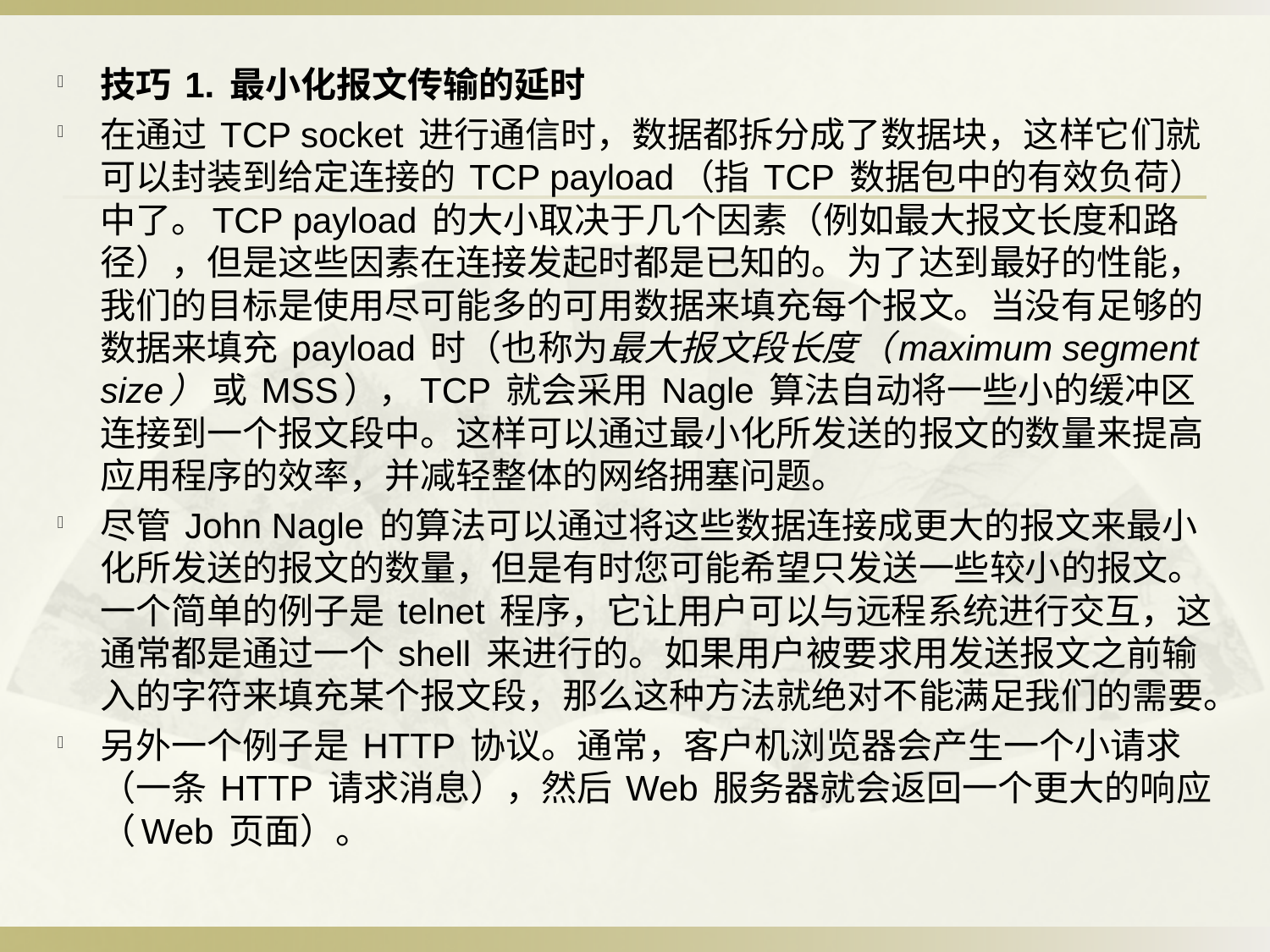

技巧 1. 最小化报文传输的延时
在通过 TCP socket 进行通信时，数据都拆分成了数据块，这样它们就可以封装到给定连接的 TCP payload（指 TCP 数据包中的有效负荷）中了。TCP payload 的大小取决于几个因素（例如最大报文长度和路径），但是这些因素在连接发起时都是已知的。为了达到最好的性能，我们的目标是使用尽可能多的可用数据来填充每个报文。当没有足够的数据来填充 payload 时（也称为最大报文段长度（maximum segment size） 或 MSS），TCP 就会采用 Nagle 算法自动将一些小的缓冲区连接到一个报文段中。这样可以通过最小化所发送的报文的数量来提高应用程序的效率，并减轻整体的网络拥塞问题。
尽管 John Nagle 的算法可以通过将这些数据连接成更大的报文来最小化所发送的报文的数量，但是有时您可能希望只发送一些较小的报文。一个简单的例子是 telnet 程序，它让用户可以与远程系统进行交互，这通常都是通过一个 shell 来进行的。如果用户被要求用发送报文之前输入的字符来填充某个报文段，那么这种方法就绝对不能满足我们的需要。
另外一个例子是 HTTP 协议。通常，客户机浏览器会产生一个小请求（一条 HTTP 请求消息），然后 Web 服务器就会返回一个更大的响应（Web 页面）。